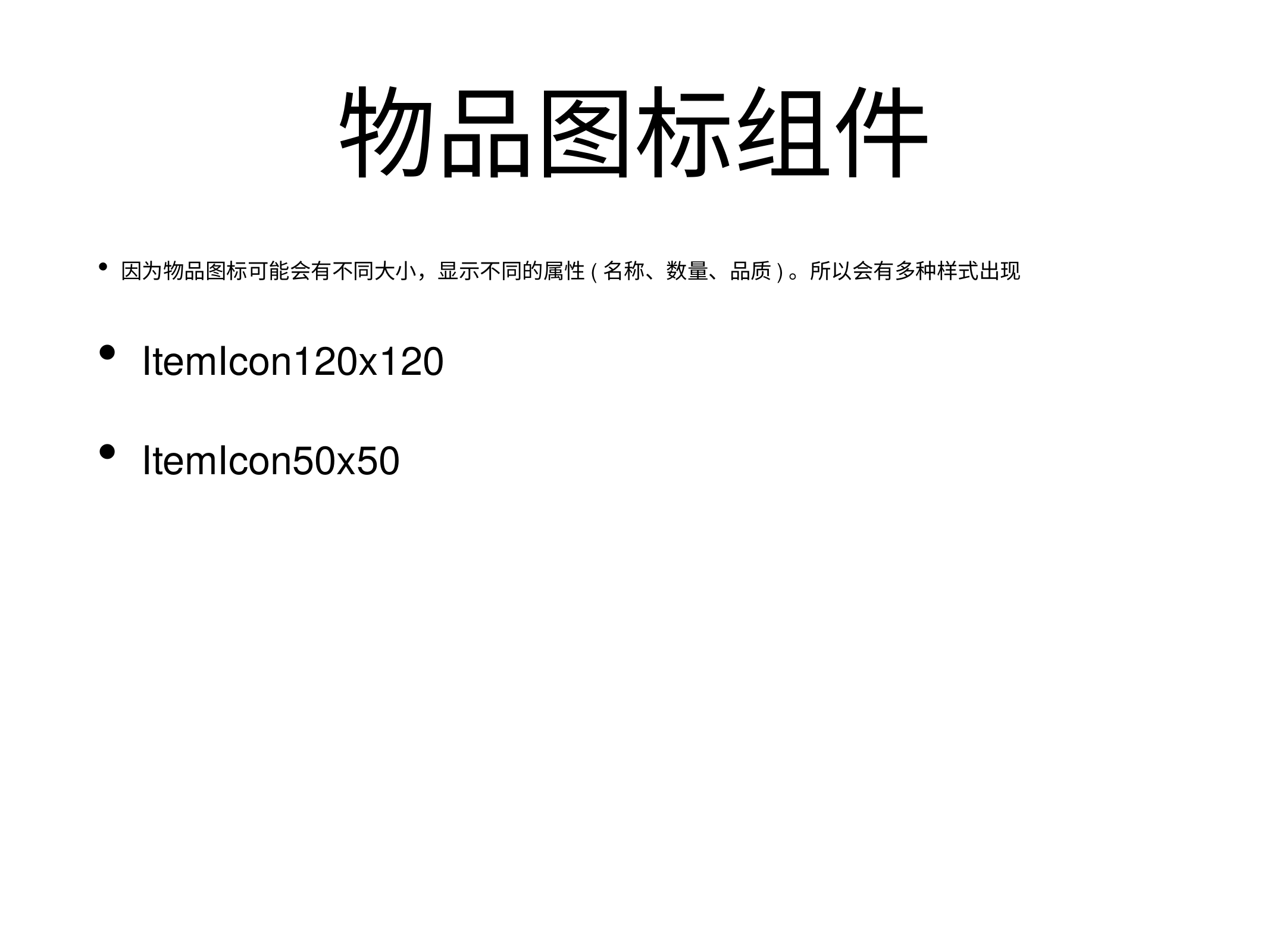

# 物品图标组件
因为物品图标可能会有不同大小，显示不同的属性(名称、数量、品质)。所以会有多种样式出现
ItemIcon120x120
ItemIcon50x50